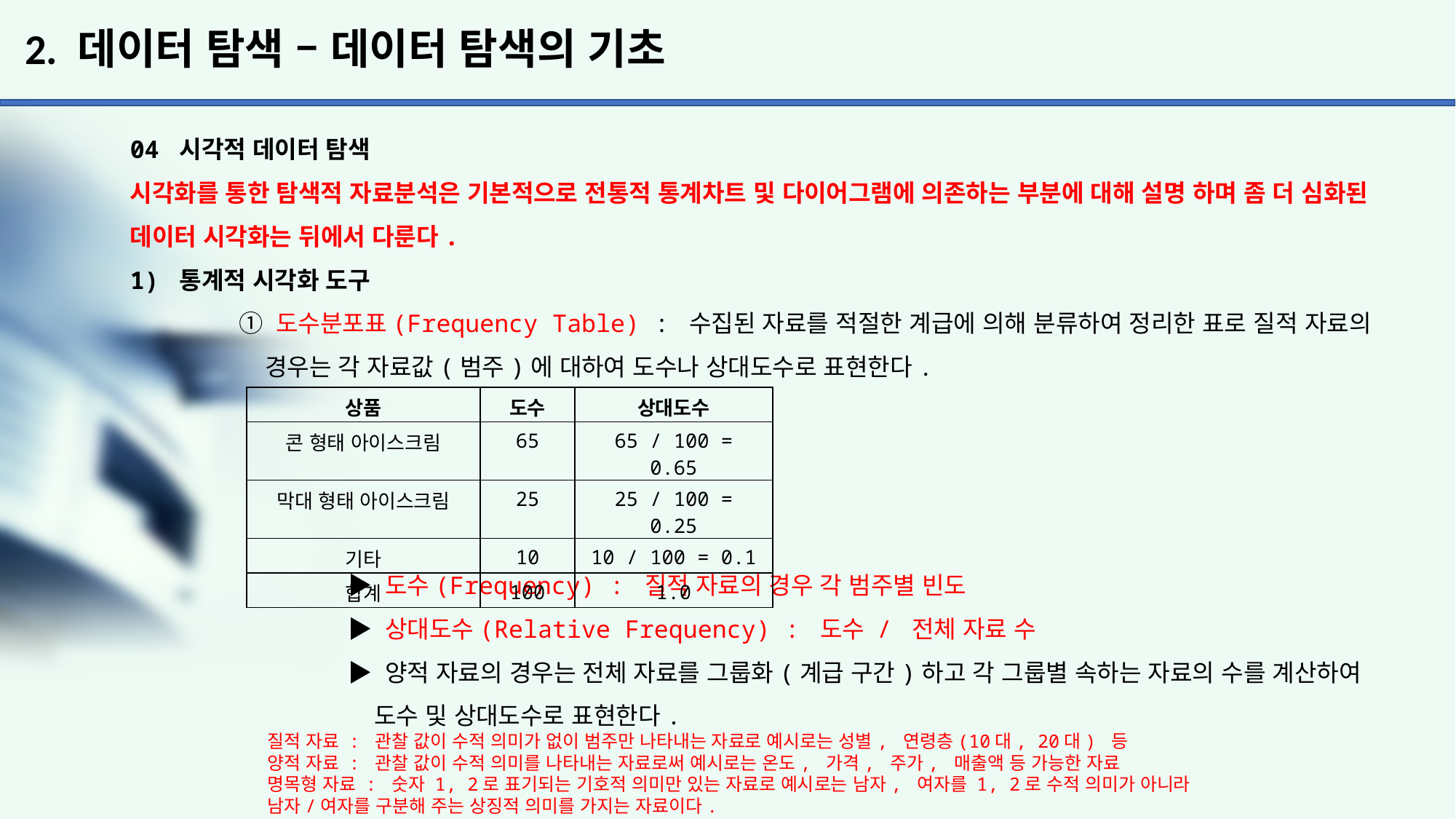

# 2. 데이터 탐색 – 데이터 탐색의 기초
04 시각적 데이터 탐색
시각화를 통한 탐색적 자료분석은 기본적으로 전통적 통계차트 및 다이어그램에 의존하는 부분에 대해 설명 하며 좀 더 심화된 데이터 시각화는 뒤에서 다룬다.
1) 통계적 시각화 도구
	① 도수분포표(Frequency Table) : 수집된 자료를 적절한 계급에 의해 분류하여 정리한 표로 질적 자료의
	   경우는 각 자료값(범주)에 대하여 도수나 상대도수로 표현한다.

		▶ 도수(Frequency) : 질적 자료의 경우 각 범주별 빈도
		▶ 상대도수(Relative Frequency) : 도수 / 전체 자료 수
		▶ 양적 자료의 경우는 전체 자료를 그룹화(계급 구간)하고 각 그룹별 속하는 자료의 수를 계산하여
		   도수 및 상대도수로 표현한다.
| 상품 | 도수 | 상대도수 |
| --- | --- | --- |
| 콘 형태 아이스크림 | 65 | 65 / 100 = 0.65 |
| 막대 형태 아이스크림 | 25 | 25 / 100 = 0.25 |
| 기타 | 10 | 10 / 100 = 0.1 |
| 합계 | 100 | 1.0 |
질적 자료 : 관찰 값이 수적 의미가 없이 범주만 나타내는 자료로 예시로는 성별, 연령층(10대, 20대) 등
양적 자료 : 관찰 값이 수적 의미를 나타내는 자료로써 예시로는 온도, 가격, 주가, 매출액 등 가능한 자료
명목형 자료 : 숫자 1, 2로 표기되는 기호적 의미만 있는 자료로 예시로는 남자, 여자를 1, 2로 수적 의미가 아니라 남자/여자를 구분해 주는 상징적 의미를 가지는 자료이다.